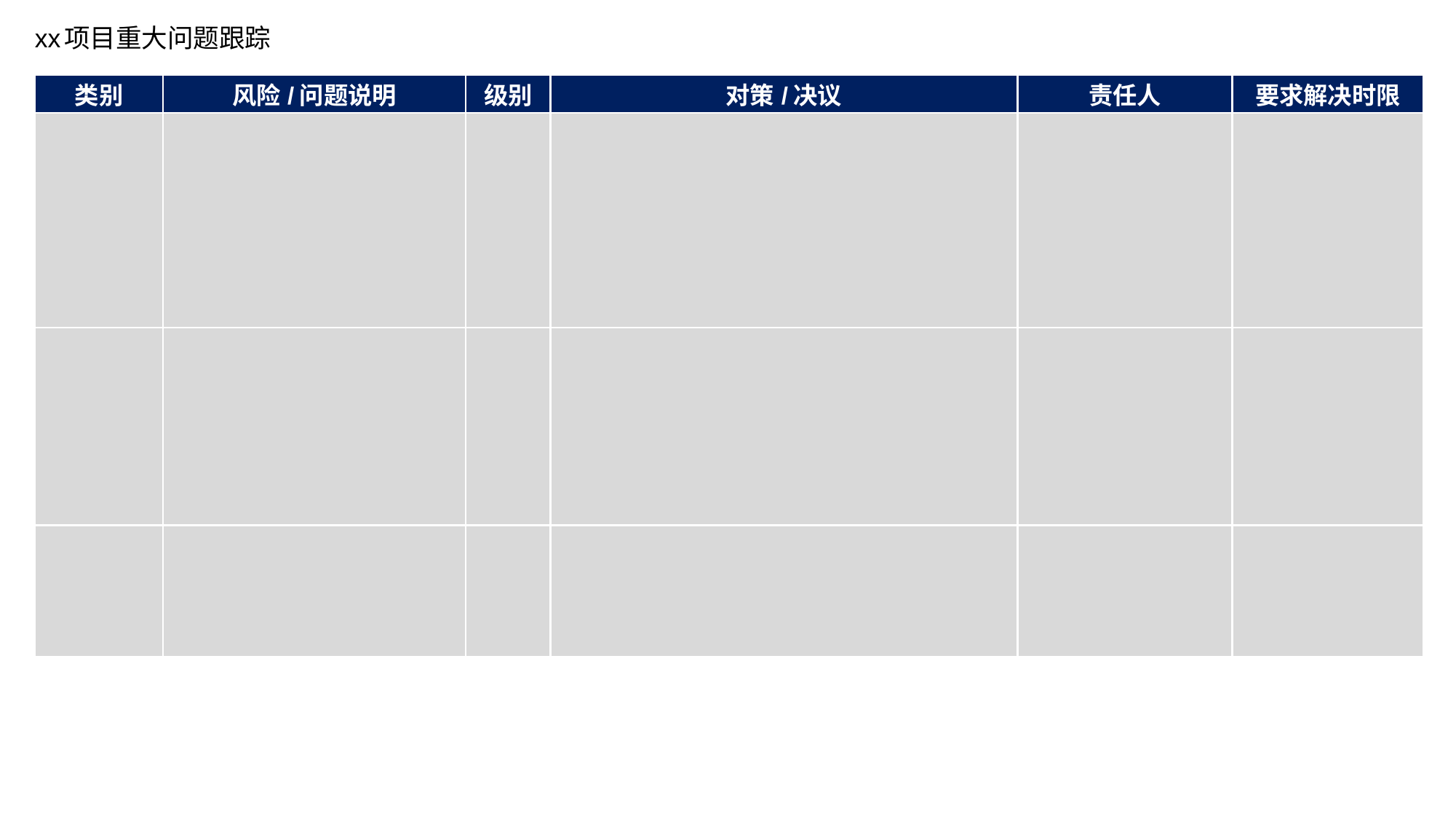

# xx项目重大问题跟踪
| 类别 | 风险/问题说明 | 级别 | 对策/决议 | 责任人 | 要求解决时限 |
| --- | --- | --- | --- | --- | --- |
|  |  |  |  |  |  |
|  |  |  |  |  |  |
|  |  |  |  |  |  |